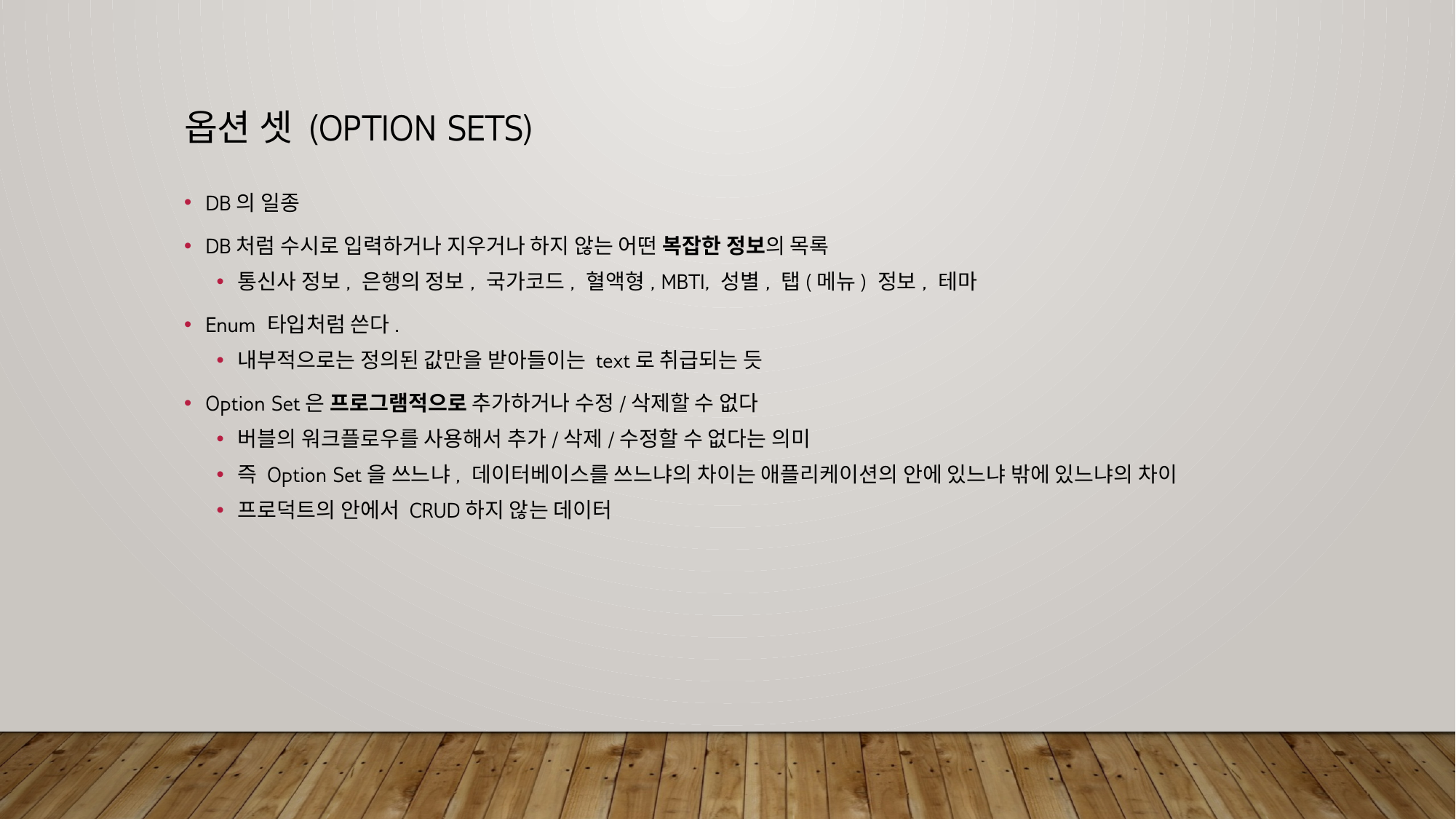

# 옵션 셋 (Option Sets)
DB의 일종
DB처럼 수시로 입력하거나 지우거나 하지 않는 어떤 복잡한 정보의 목록
통신사 정보, 은행의 정보, 국가코드, 혈액형, MBTI, 성별, 탭(메뉴) 정보, 테마
Enum 타입처럼 쓴다.
내부적으로는 정의된 값만을 받아들이는 text로 취급되는 듯
Option Set은 프로그램적으로 추가하거나 수정/삭제할 수 없다
버블의 워크플로우를 사용해서 추가/삭제/수정할 수 없다는 의미
즉 Option Set을 쓰느냐, 데이터베이스를 쓰느냐의 차이는 애플리케이션의 안에 있느냐 밖에 있느냐의 차이
프로덕트의 안에서 CRUD하지 않는 데이터